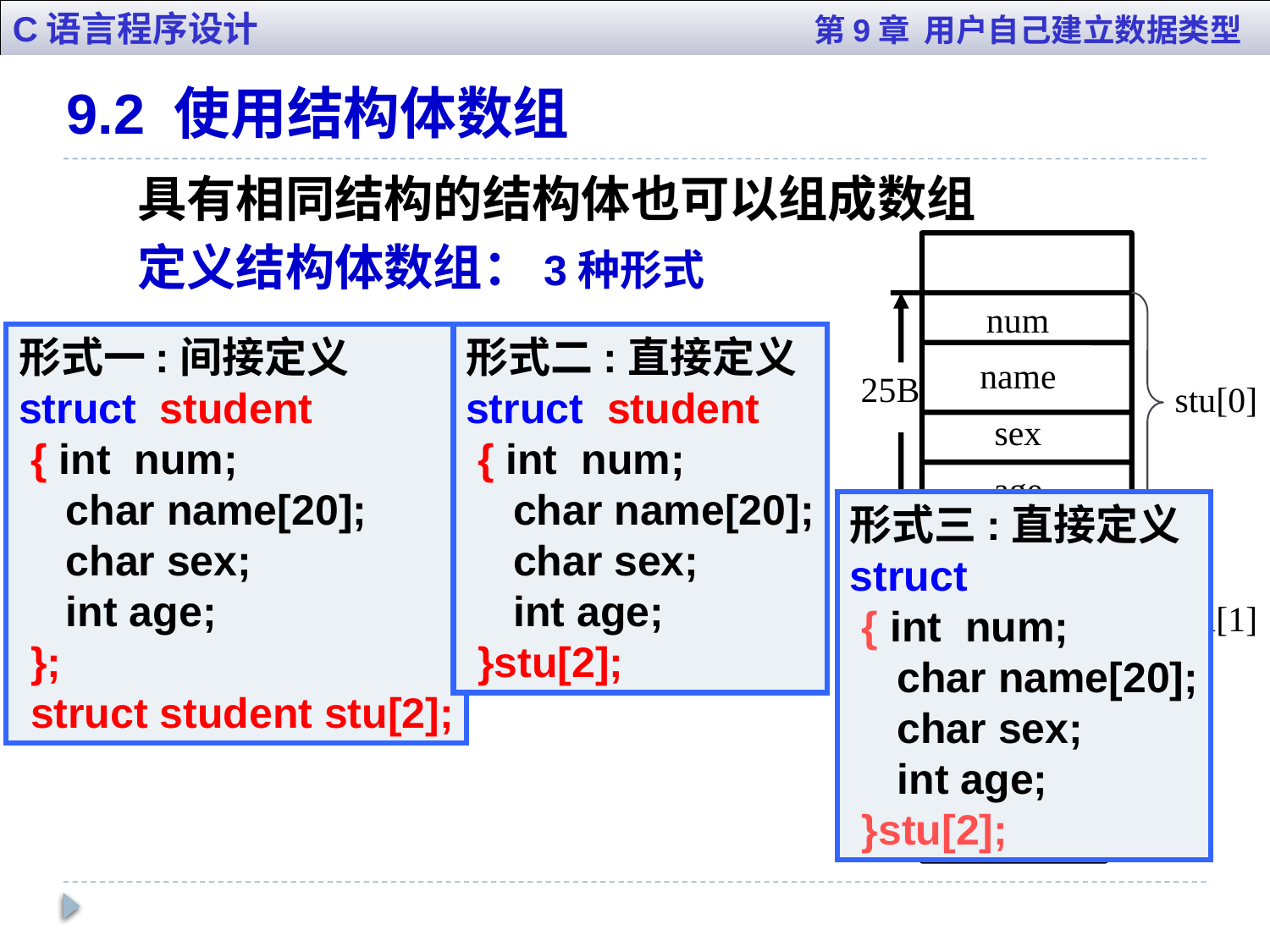

C语言程序设计                                                                     第9章  用户自己建立数据类型
9.2 使用结构体数组

具有相同结构的结构体也可以组成数组
定义结构体数组：3种形式

num

name
25B
stu[0]
sex

age

num

name
sex

age

stu[1]
形式一:间接定义
struct  student
 { int  num;
    char name[20];
    char sex;
    int age;
 };
 struct student stu[2];
形式二:直接定义
struct  student
 { int  num;
    char name[20];
    char sex;
    int age;
 }stu[2];
形式三:直接定义
struct
 { int  num;
    char name[20];
    char sex;
    int age;
 }stu[2];